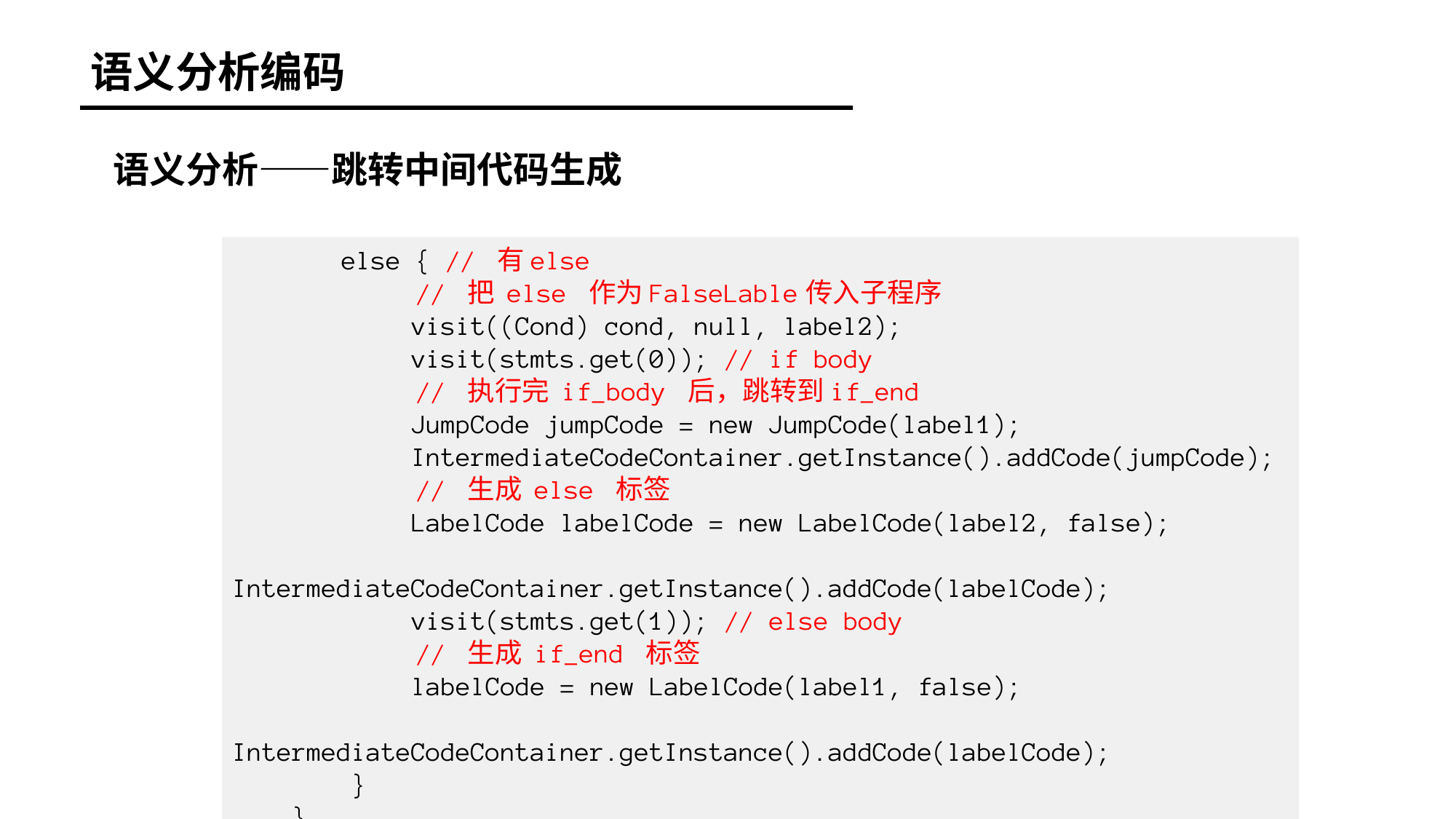

语义分析编码
语义分析——跳转中间代码生成
 	else { // 有else
	     // 把 else 作为FalseLable传入子程序
            visit((Cond) cond, null, label2);
            visit(stmts.get(0)); // if body
	     // 执行完 if_body 后，跳转到if_end
            JumpCode jumpCode = new JumpCode(label1);
            IntermediateCodeContainer.getInstance().addCode(jumpCode);
	     // 生成 else 标签
            LabelCode labelCode = new LabelCode(label2, false);
            IntermediateCodeContainer.getInstance().addCode(labelCode);
            visit(stmts.get(1)); // else body
	     // 生成 if_end 标签
            labelCode = new LabelCode(label1, false);
            IntermediateCodeContainer.getInstance().addCode(labelCode);
        }
    }